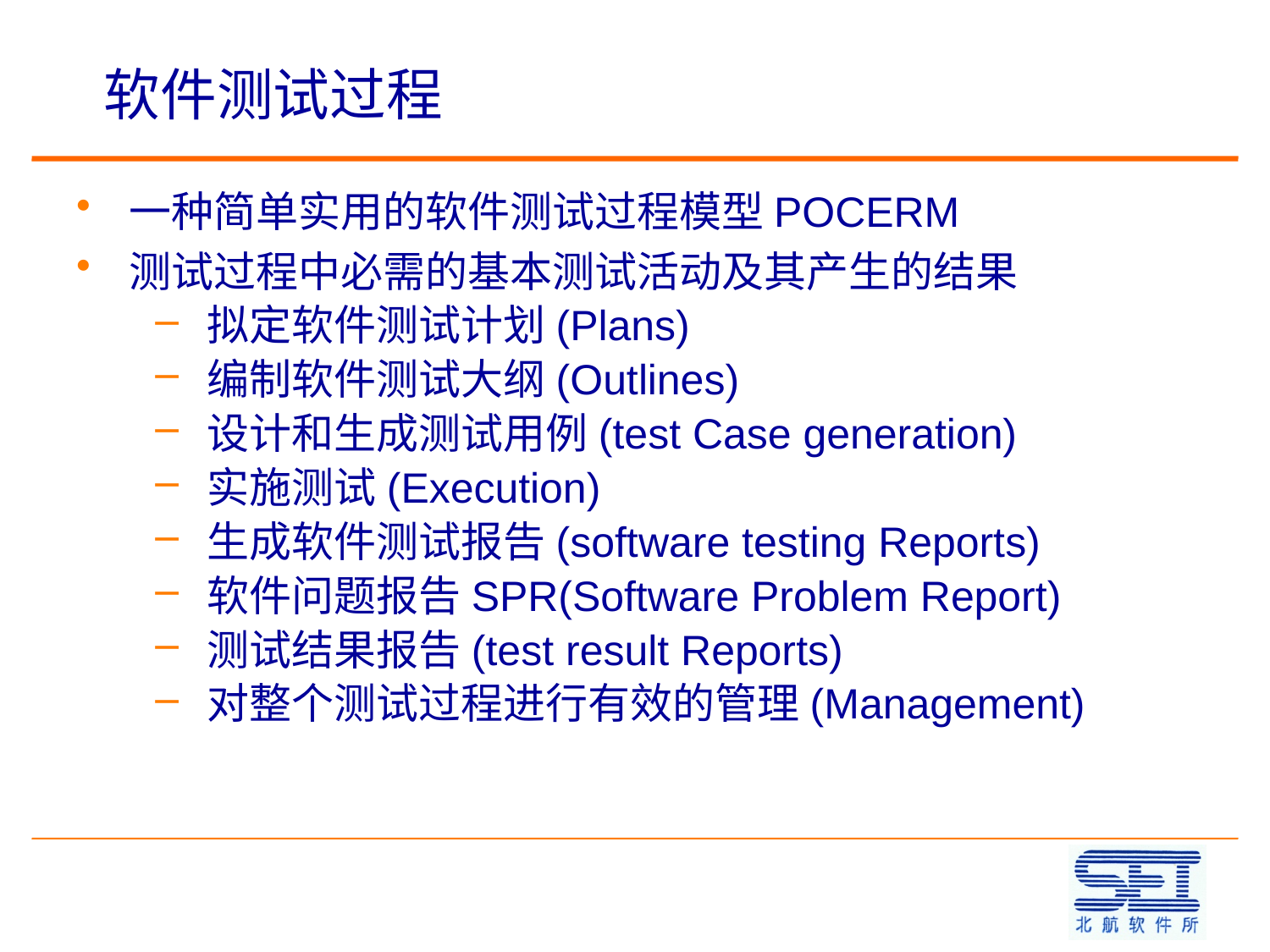

# 软件测试过程
一种简单实用的软件测试过程模型POCERM
测试过程中必需的基本测试活动及其产生的结果
拟定软件测试计划(Plans)
编制软件测试大纲(Outlines)
设计和生成测试用例(test Case generation)
实施测试(Execution)
生成软件测试报告(software testing Reports)
软件问题报告SPR(Software Problem Report)
测试结果报告(test result Reports)
对整个测试过程进行有效的管理(Management)